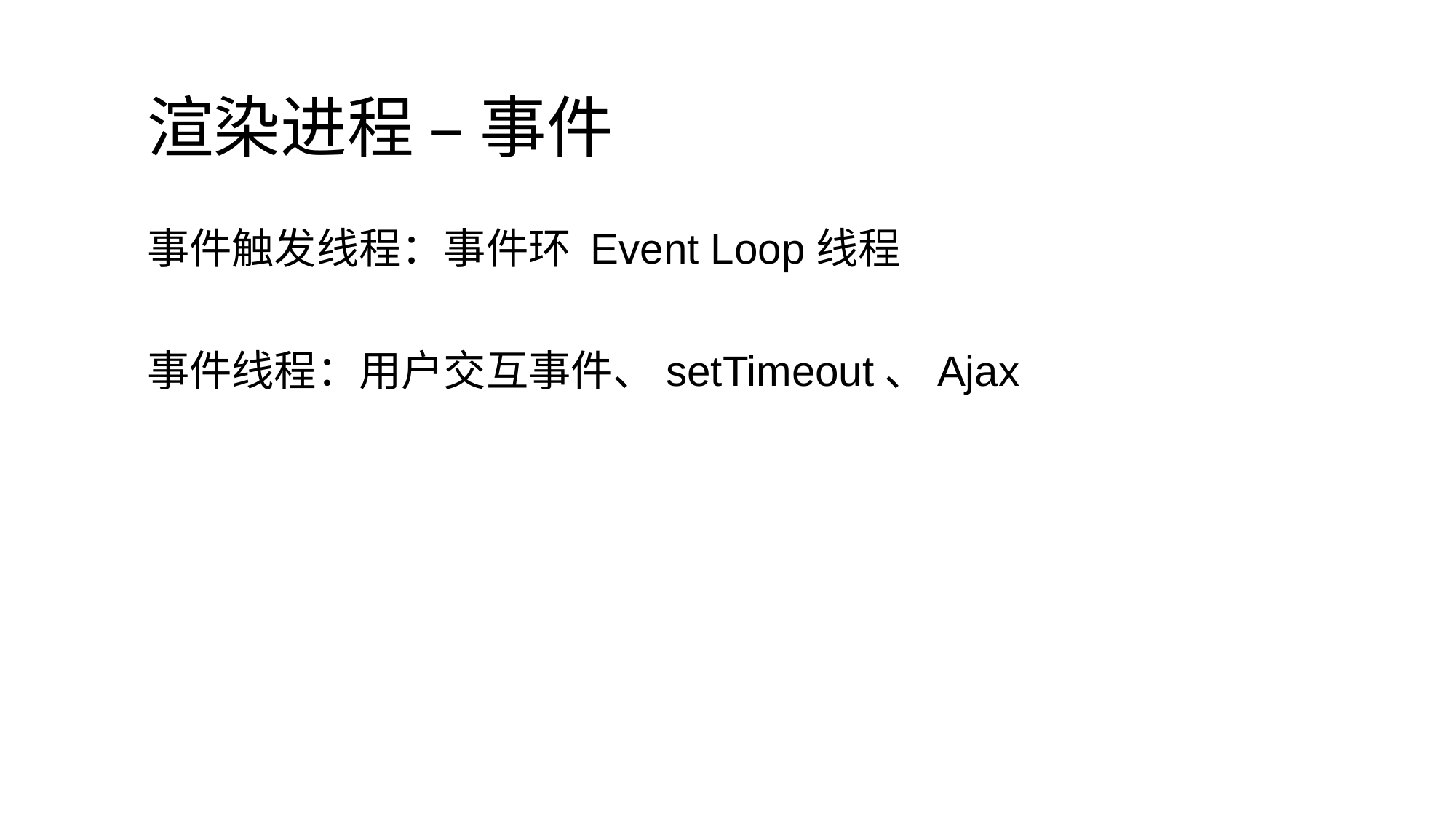

# 渲染进程 – 事件
事件触发线程：事件环 Event Loop线程

事件线程：用户交互事件、setTimeout、Ajax